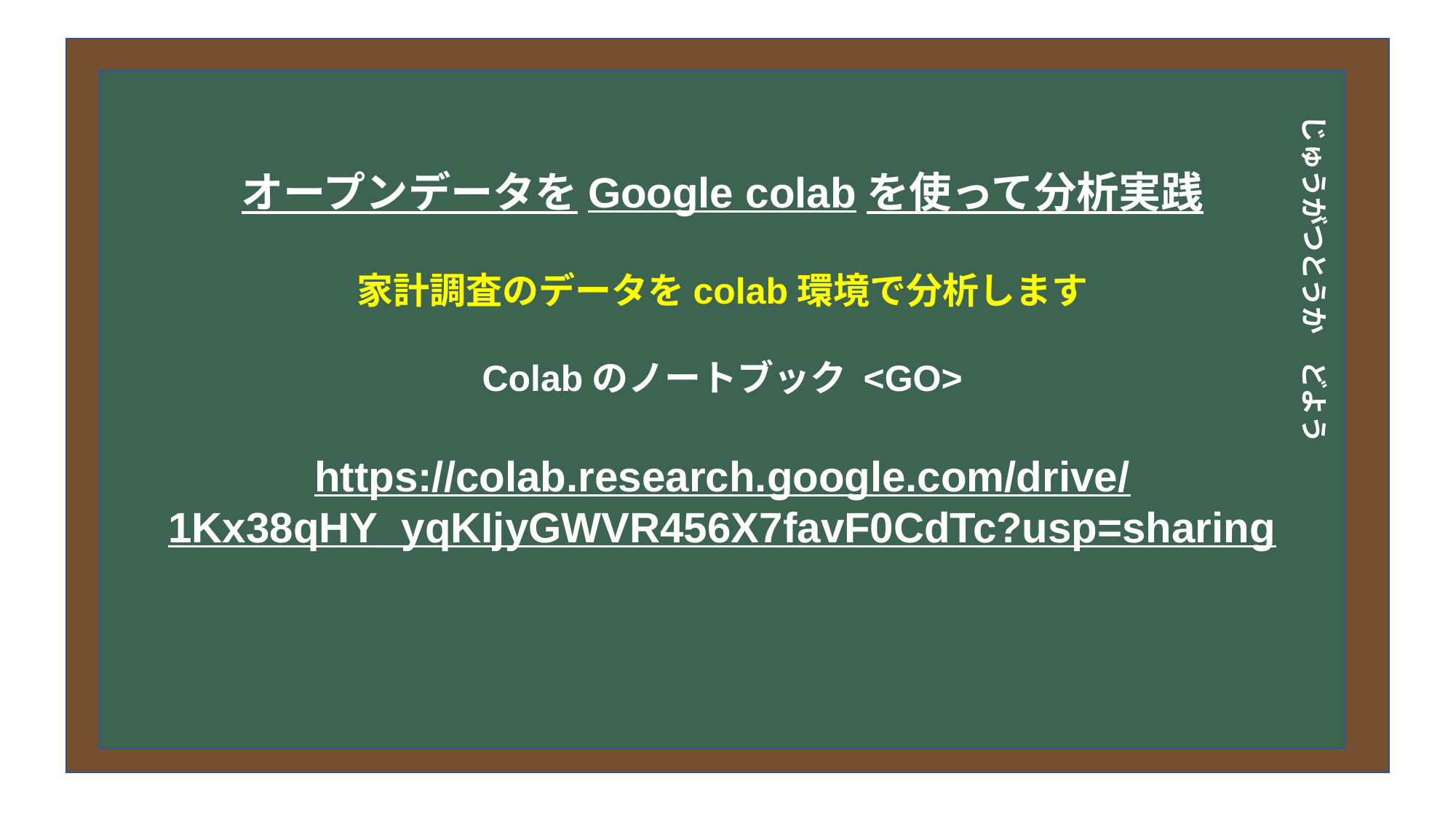

# 今日の目次
オープンデータをGoogle colabを使って分析実践

家計調査のデータをcolab環境で分析します

Colabのノートブック <GO>

https://colab.research.google.com/drive/1Kx38qHY_yqKIjyGWVR456X7favF0CdTc?usp=sharing

じゅうがつとうか　どよう

DXについて
中小企業の問題
解決提案
まとめ